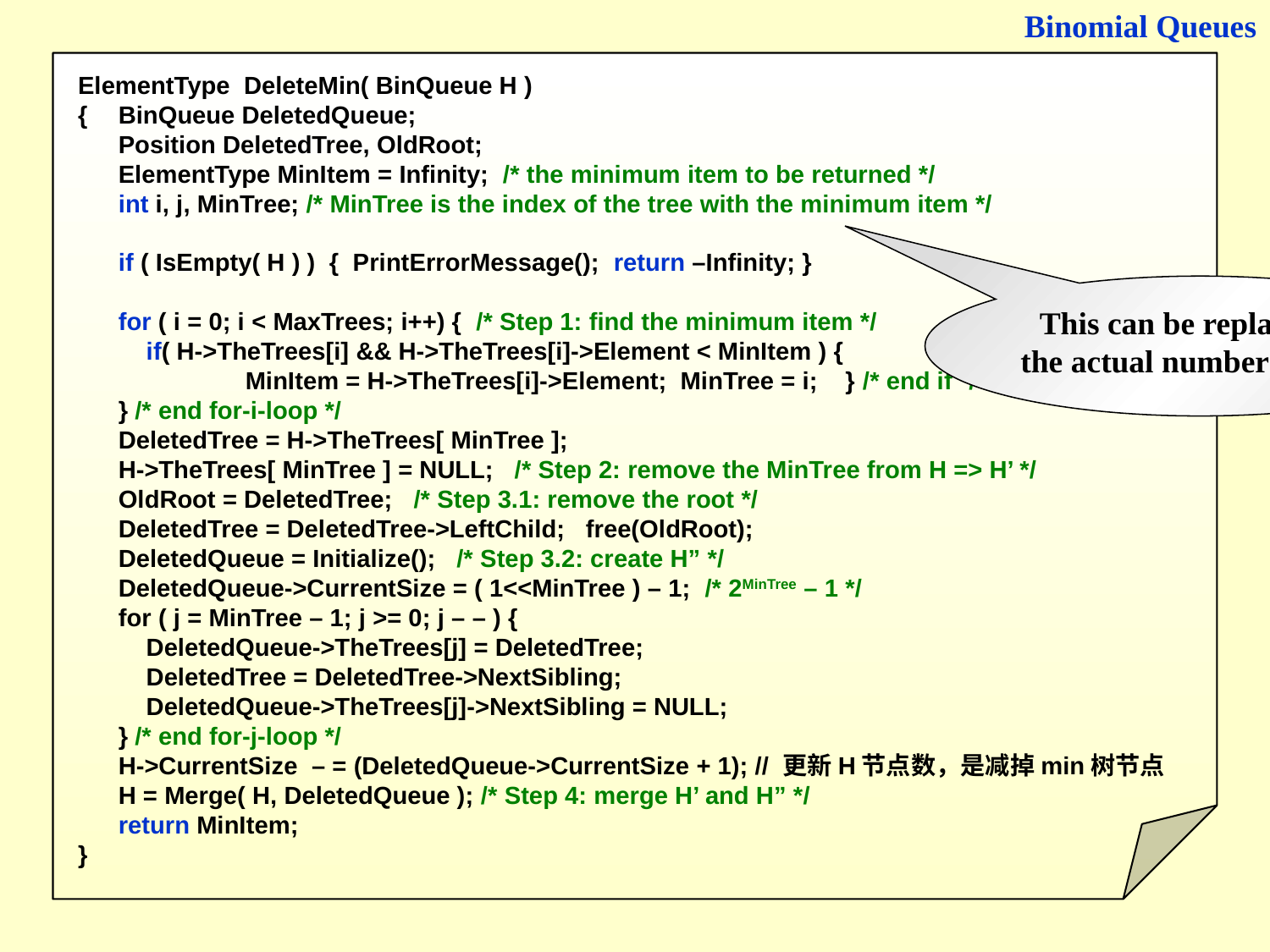

Binomial Queues
ElementType  DeleteMin( BinQueue H )
{	BinQueue DeletedQueue;
	Position DeletedTree, OldRoot;
	ElementType MinItem = Infinity;  /* the minimum item to be returned */
	int i, j, MinTree; /* MinTree is the index of the tree with the minimum item */

	if ( IsEmpty( H ) )  {  PrintErrorMessage();  return –Infinity; }

	for ( i = 0; i < MaxTrees; i++) {  /* Step 1: find the minimum item */
	    if( H->TheTrees[i] && H->TheTrees[i]->Element < MinItem ) {
		MinItem = H->TheTrees[i]->Element;  MinTree = i;    } /* end if */
	} /* end for-i-loop */
	DeletedTree = H->TheTrees[ MinTree ];
	H->TheTrees[ MinTree ] = NULL;   /* Step 2: remove the MinTree from H => H’ */
	OldRoot = DeletedTree;   /* Step 3.1: remove the root */
	DeletedTree = DeletedTree->LeftChild;   free(OldRoot);
	DeletedQueue = Initialize();   /* Step 3.2: create H” */
	DeletedQueue->CurrentSize = ( 1<<MinTree ) – 1;  /* 2MinTree – 1 */
	for ( j = MinTree – 1; j >= 0; j – – ) {
	    DeletedQueue->TheTrees[j] = DeletedTree;
	    DeletedTree = DeletedTree->NextSibling;
	    DeletedQueue->TheTrees[j]->NextSibling = NULL;
	} /* end for-j-loop */
	H->CurrentSize  – = (DeletedQueue->CurrentSize + 1); // 更新H节点数，是减掉min树节点
	H = Merge( H, DeletedQueue ); /* Step 4: merge H’ and H” */
	return MinItem;
}
This can be replaced by the actual number of roots
11